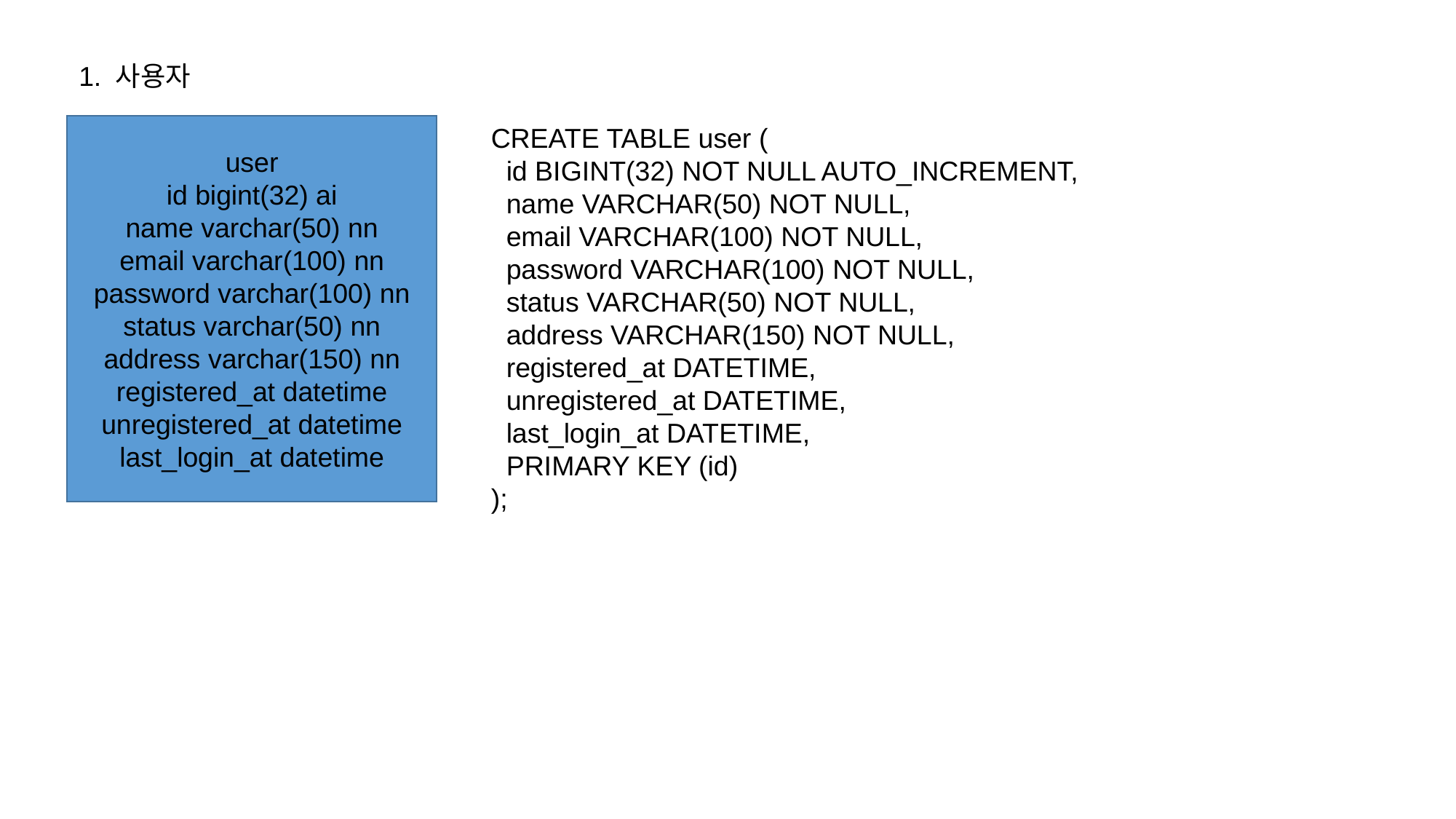

1. 사용자
user
id bigint(32) ai
name varchar(50) nn
email varchar(100) nn
password varchar(100) nn
status varchar(50) nn
address varchar(150) nn
registered_at datetime
unregistered_at datetime
last_login_at datetime
CREATE TABLE user (
  id BIGINT(32) NOT NULL AUTO_INCREMENT,
  name VARCHAR(50) NOT NULL,
  email VARCHAR(100) NOT NULL,
  password VARCHAR(100) NOT NULL,
  status VARCHAR(50) NOT NULL,
  address VARCHAR(150) NOT NULL,
  registered_at DATETIME,
  unregistered_at DATETIME,
  last_login_at DATETIME,
  PRIMARY KEY (id)
);